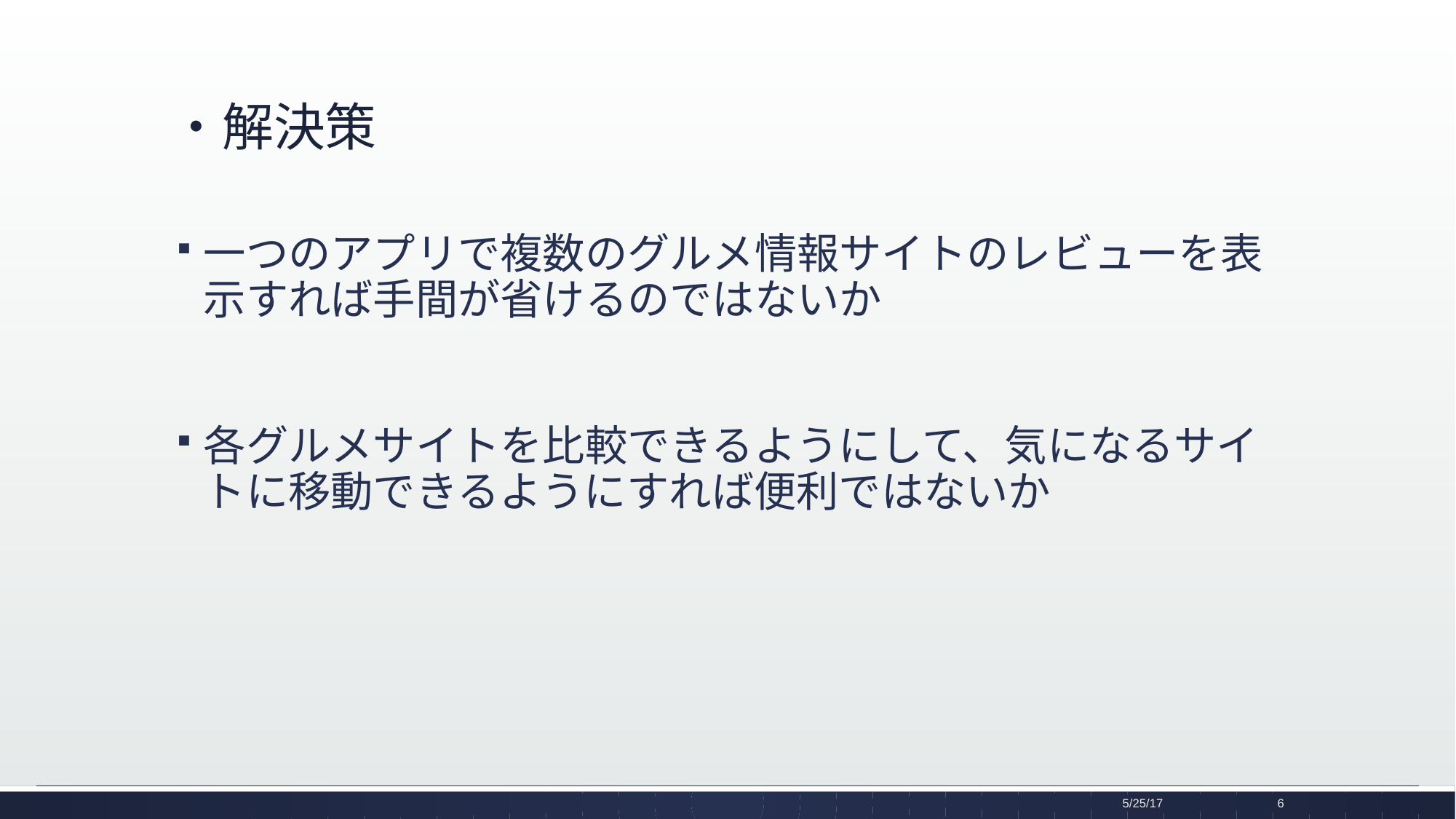

# ・解決策
一つのアプリで複数のグルメ情報サイトのレビューを表示すれば手間が省けるのではないか

各グルメサイトを比較できるようにして、気になるサイトに移動できるようにすれば便利ではないか

5/25/17
6